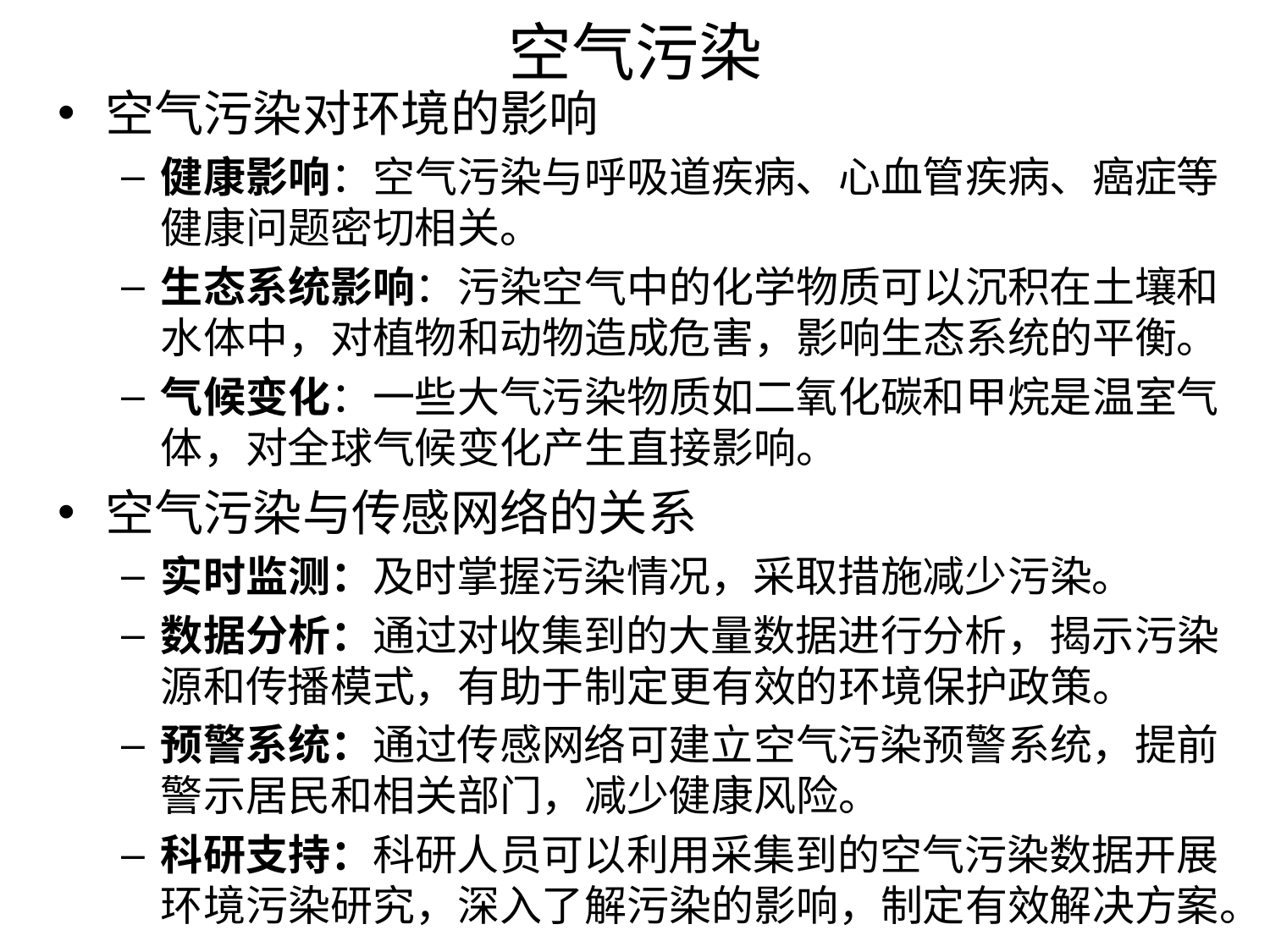

# 空气污染
空气污染对环境的影响
健康影响：空气污染与呼吸道疾病、心血管疾病、癌症等健康问题密切相关。
生态系统影响：污染空气中的化学物质可以沉积在土壤和水体中，对植物和动物造成危害，影响生态系统的平衡。
气候变化：一些大气污染物质如二氧化碳和甲烷是温室气体，对全球气候变化产生直接影响。
空气污染与传感网络的关系
实时监测：及时掌握污染情况，采取措施减少污染。
数据分析：通过对收集到的大量数据进行分析，揭示污染源和传播模式，有助于制定更有效的环境保护政策。
预警系统：通过传感网络可建立空气污染预警系统，提前警示居民和相关部门，减少健康风险。
科研支持：科研人员可以利用采集到的空气污染数据开展环境污染研究，深入了解污染的影响，制定有效解决方案。